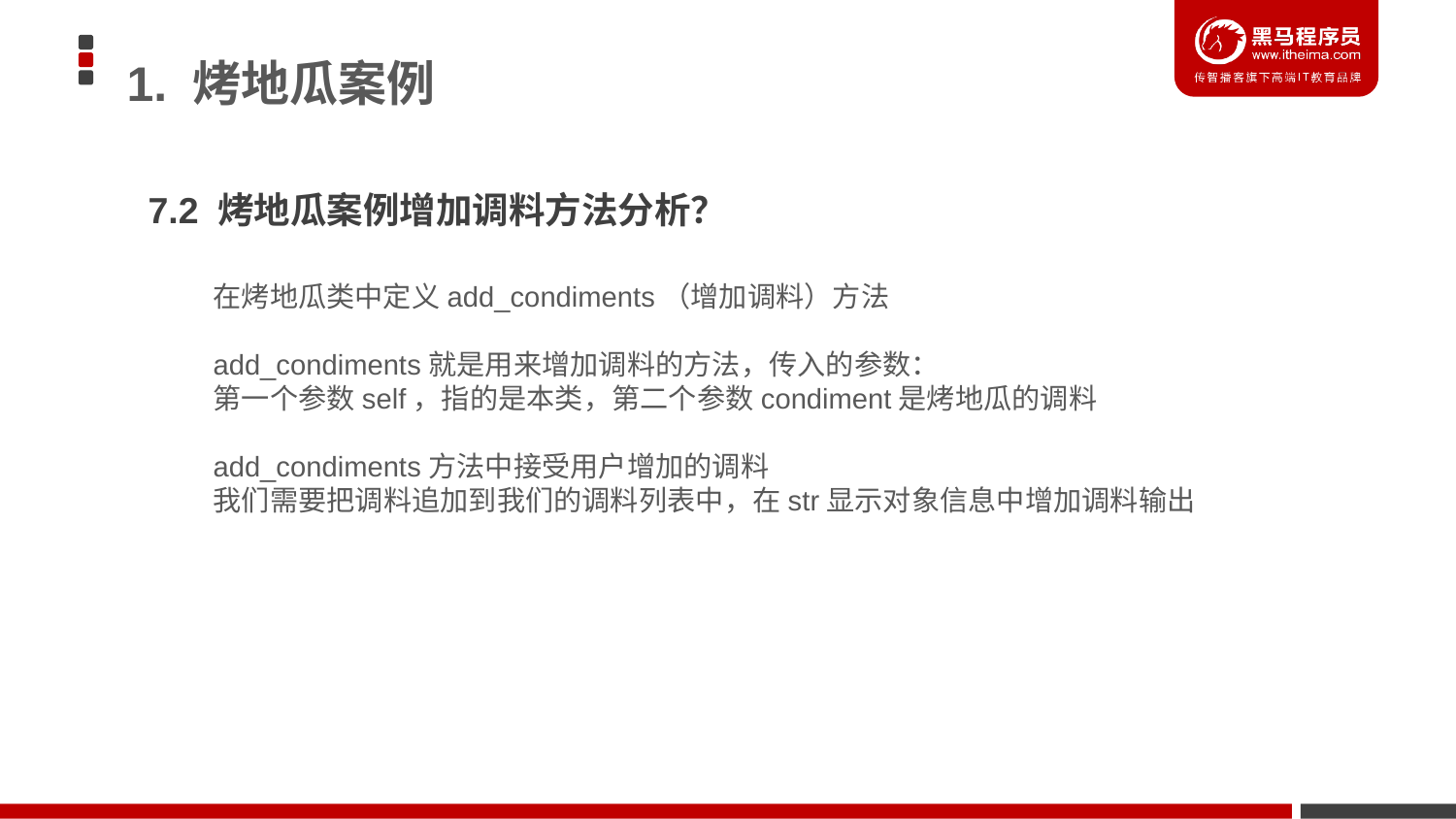

1. 烤地瓜案例
7.2 烤地瓜案例增加调料方法分析？
在烤地瓜类中定义add_condiments（增加调料）方法

add_condiments就是用来增加调料的方法，传入的参数：
第一个参数self，指的是本类，第二个参数condiment是烤地瓜的调料

add_condiments方法中接受用户增加的调料
我们需要把调料追加到我们的调料列表中，在str显示对象信息中增加调料输出